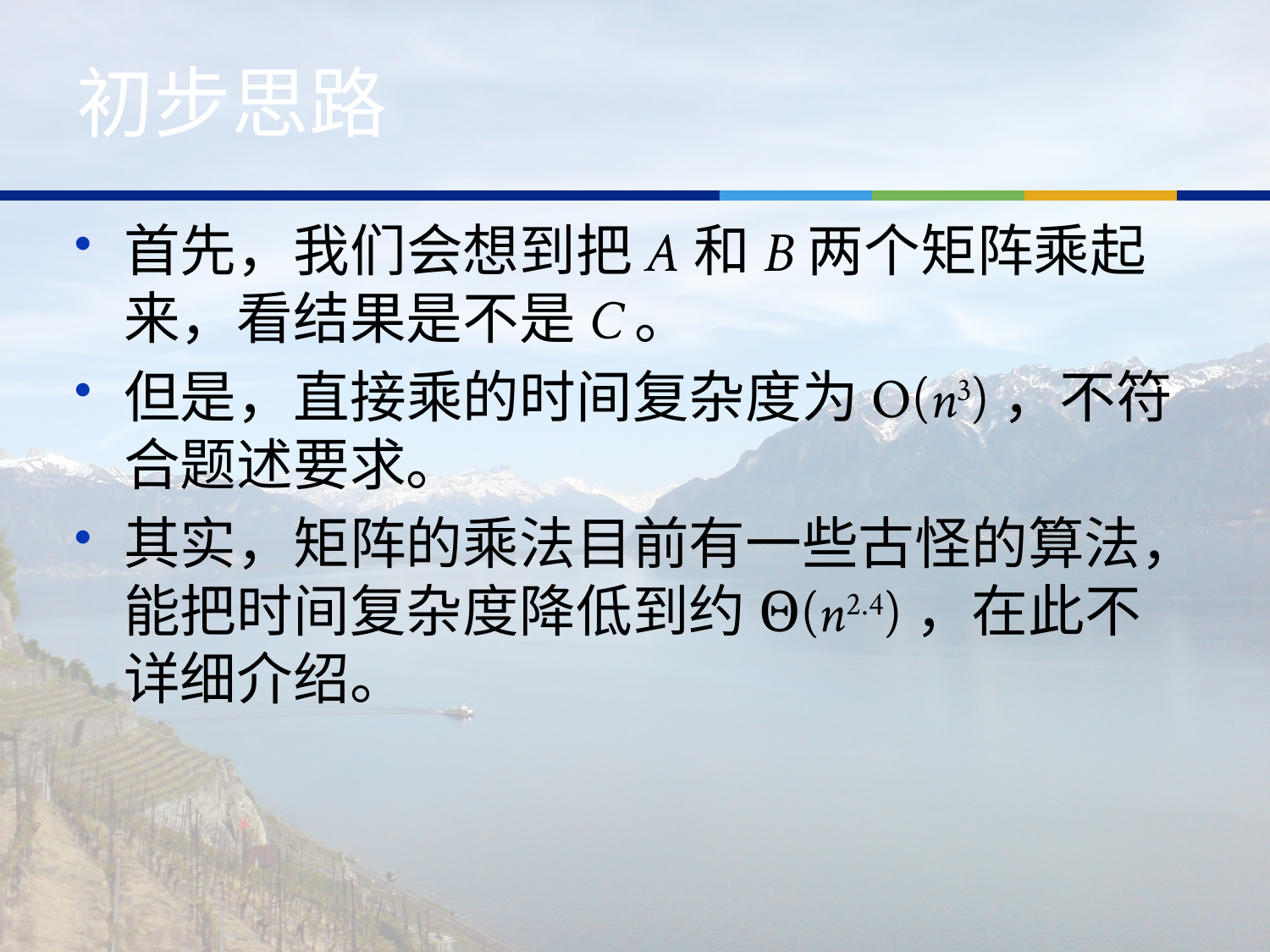

# 初步思路
首先，我们会想到把A和B两个矩阵乘起来，看结果是不是C。
但是，直接乘的时间复杂度为O(n3)，不符合题述要求。
其实，矩阵的乘法目前有一些古怪的算法，能把时间复杂度降低到约Θ(n2.4)，在此不详细介绍。